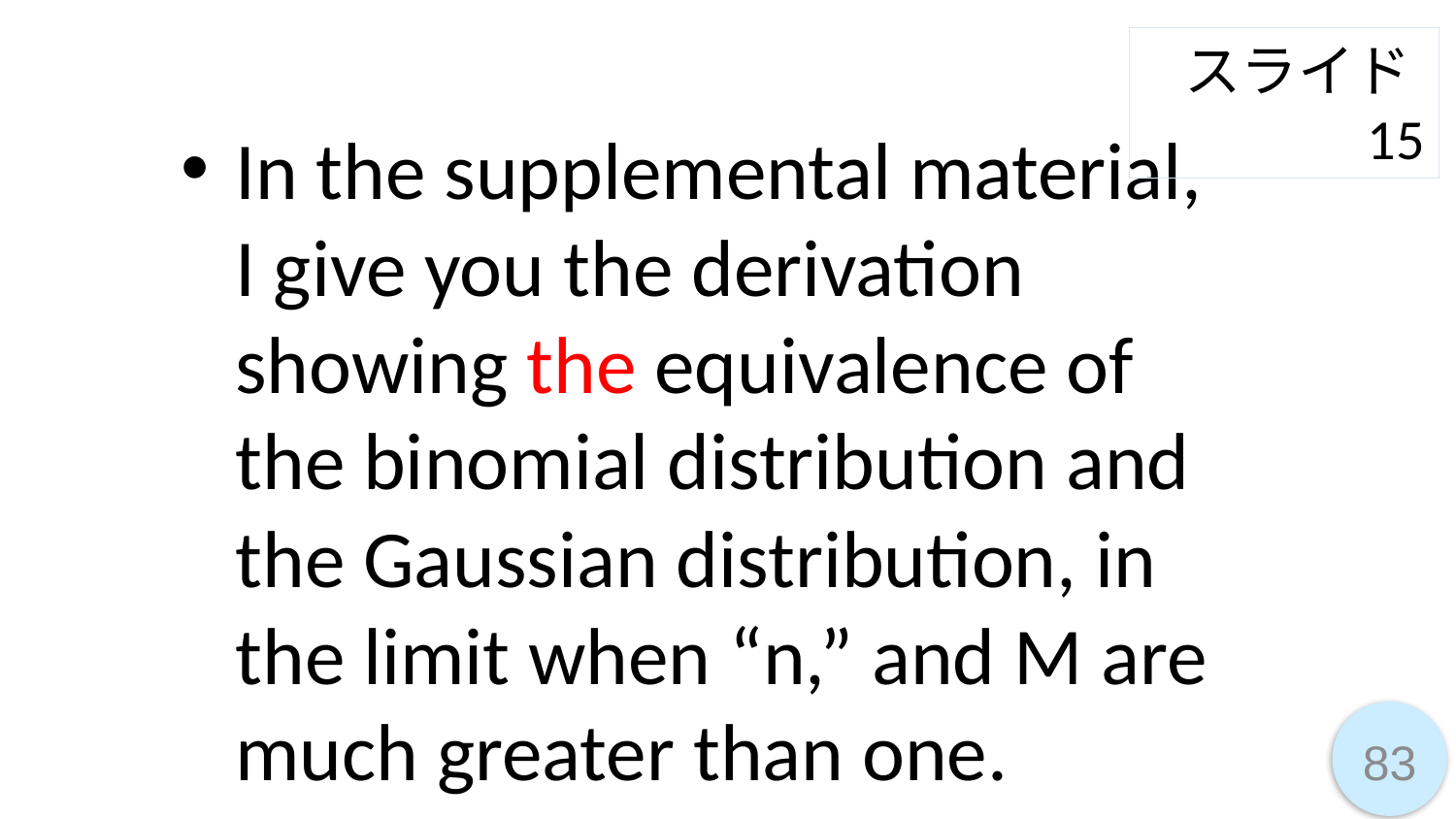

スライド15
In the supplemental material, I give you the derivation showing the equivalence of the binomial distribution and the Gaussian distribution, in the limit when “n,” and M are much greater than one.
83